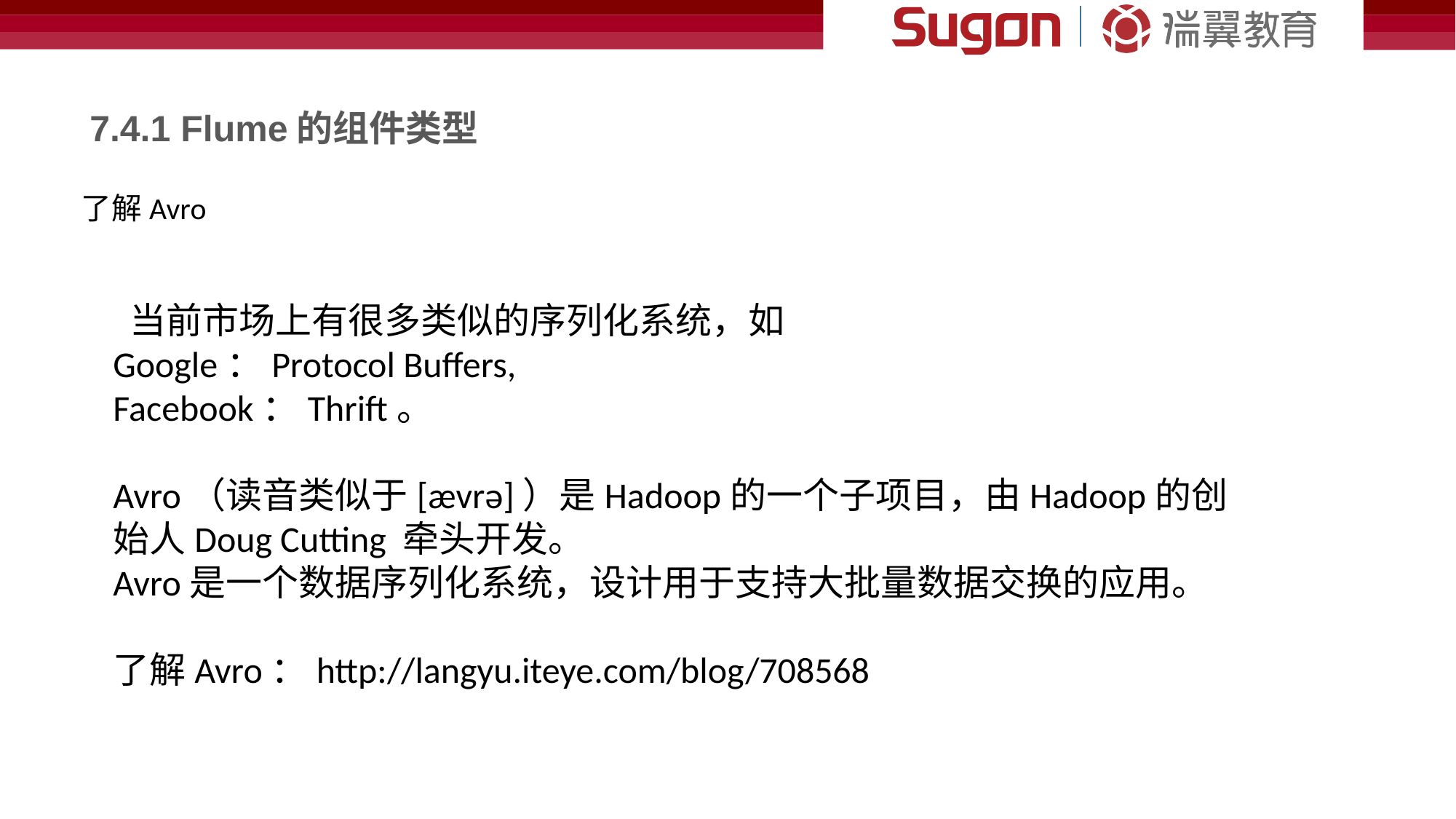

7.4.1 Flume的组件类型
了解Avro
 当前市场上有很多类似的序列化系统，如
Google：Protocol Buffers,
Facebook：Thrift。

Avro（读音类似于[ævrə]）是Hadoop的一个子项目，由Hadoop的创始人Doug Cutting 牵头开发。
Avro是一个数据序列化系统，设计用于支持大批量数据交换的应用。

了解Avro：http://langyu.iteye.com/blog/708568